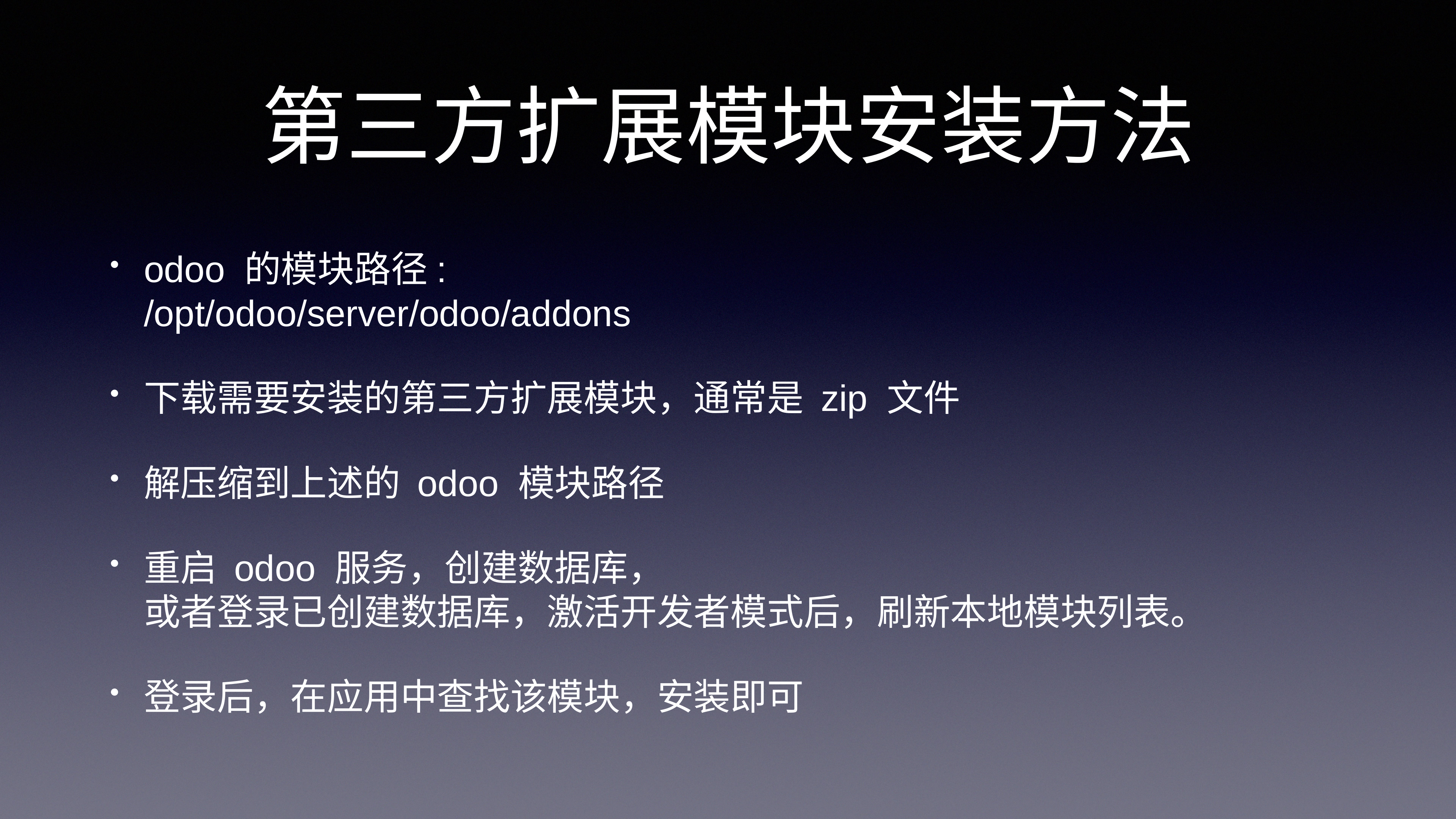

# 第三方扩展模块安装方法
odoo 的模块路径:
/opt/odoo/server/odoo/addons
下载需要安装的第三方扩展模块，通常是 zip 文件
解压缩到上述的 odoo 模块路径
重启 odoo 服务，创建数据库，
或者登录已创建数据库，激活开发者模式后，刷新本地模块列表。
登录后，在应用中查找该模块，安装即可